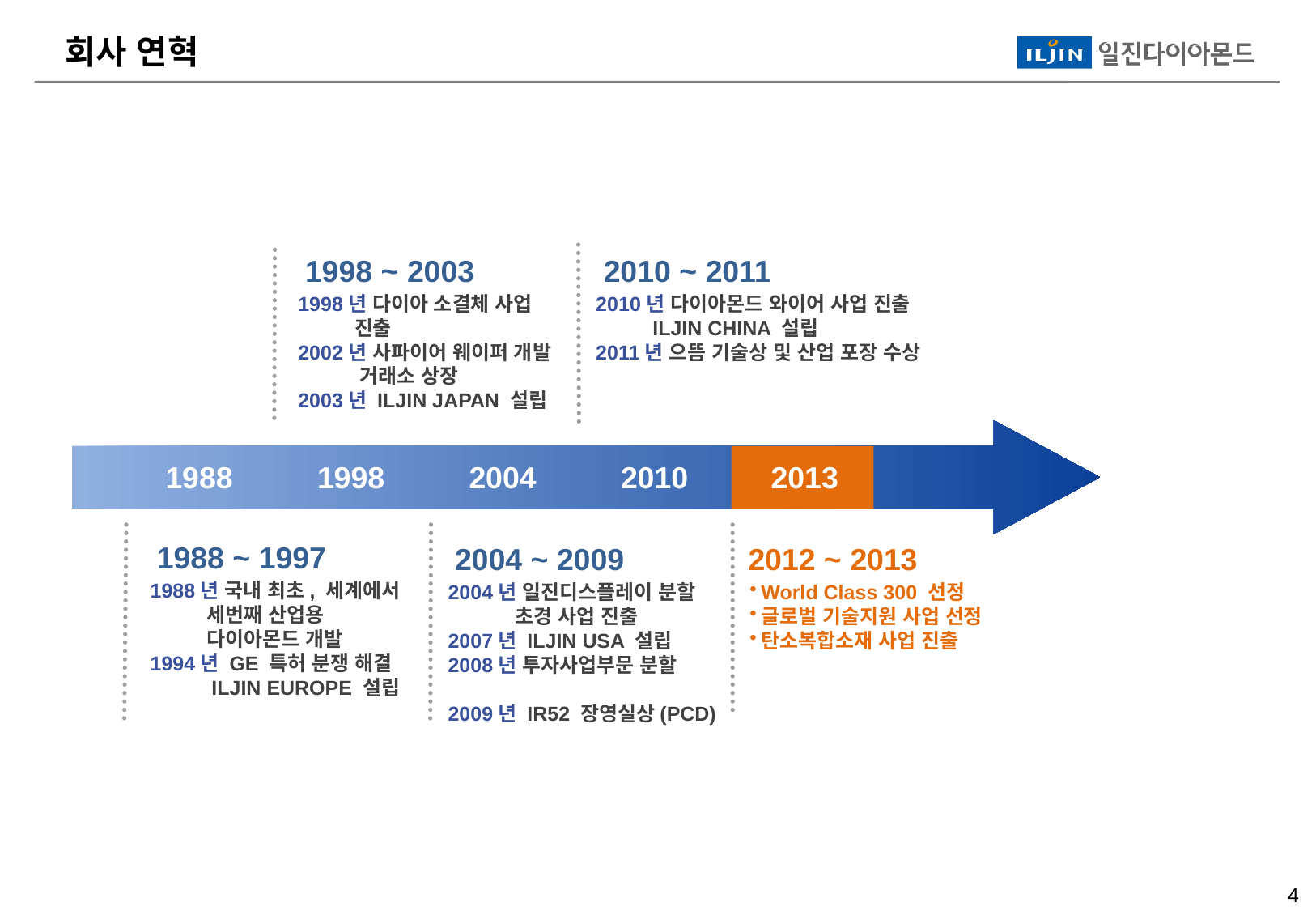

회사 연혁

1998 ~ 2003
2010 ~ 2011

1998년 다이아 소결체 사업
          진출
2002년 사파이어 웨이퍼 개발
          거래소 상장
2003년 ILJIN JAPAN 설립
2010년 다이아몬드 와이어 사업 진출
          ILJIN CHINA 설립
2011년 으뜸 기술상 및 산업 포장 수상

1988
1998
2004
2010
2013

1988 ~ 1997
2004 ~ 2009
2012 ~ 2013
1988년 국내 최초, 세계에서
          세번째 산업용
          다이아몬드 개발
1994년 GE 특허 분쟁 해결
          ILJIN EUROPE 설립
2004년 일진디스플레이 분할
           초경 사업 진출
2007년 ILJIN USA 설립
2008년 투자사업부문 분할
2009년 IR52 장영실상(PCD)
World Class 300 선정
글로벌 기술지원 사업 선정
탄소복합소재 사업 진출
4